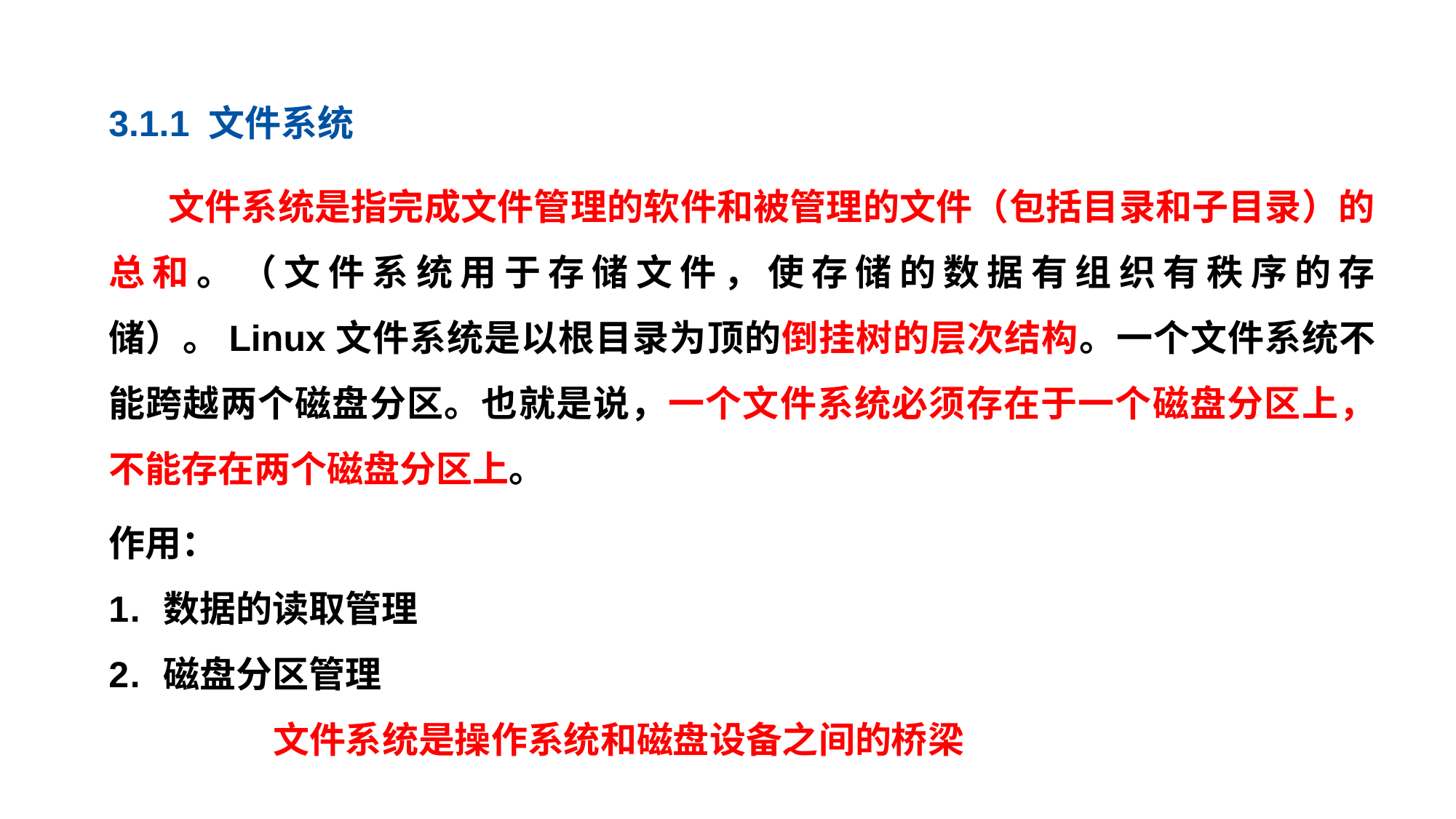

3.1.1 文件系统
      文件系统是指完成文件管理的软件和被管理的文件（包括目录和子目录）的总和。（文件系统用于存储文件，使存储的数据有组织有秩序的存储）。Linux文件系统是以根目录为顶的倒挂树的层次结构。一个文件系统不能跨越两个磁盘分区。也就是说，一个文件系统必须存在于一个磁盘分区上，不能存在两个磁盘分区上。
作用：
数据的读取管理
磁盘分区管理
                   文件系统是操作系统和磁盘设备之间的桥梁
5